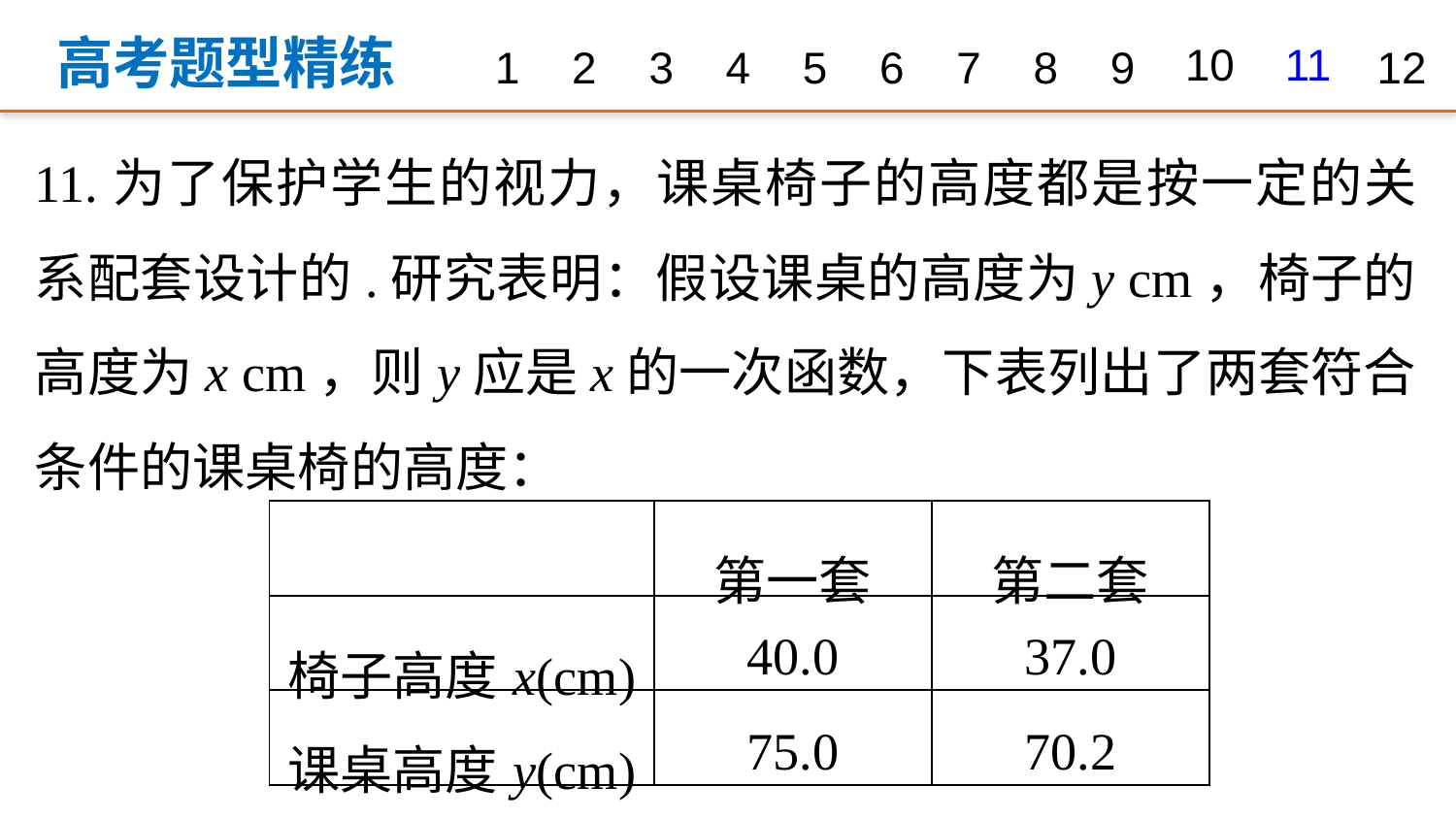

高考题型精练
1
2
3
4
5
6
7
8
9
10
11
12
11.为了保护学生的视力，课桌椅子的高度都是按一定的关系配套设计的.研究表明：假设课桌的高度为y cm，椅子的高度为x cm，则y应是x的一次函数，下表列出了两套符合条件的课桌椅的高度：
|  | 第一套 | 第二套 |
| --- | --- | --- |
| 椅子高度x(cm) | 40.0 | 37.0 |
| 课桌高度y(cm) | 75.0 | 70.2 |